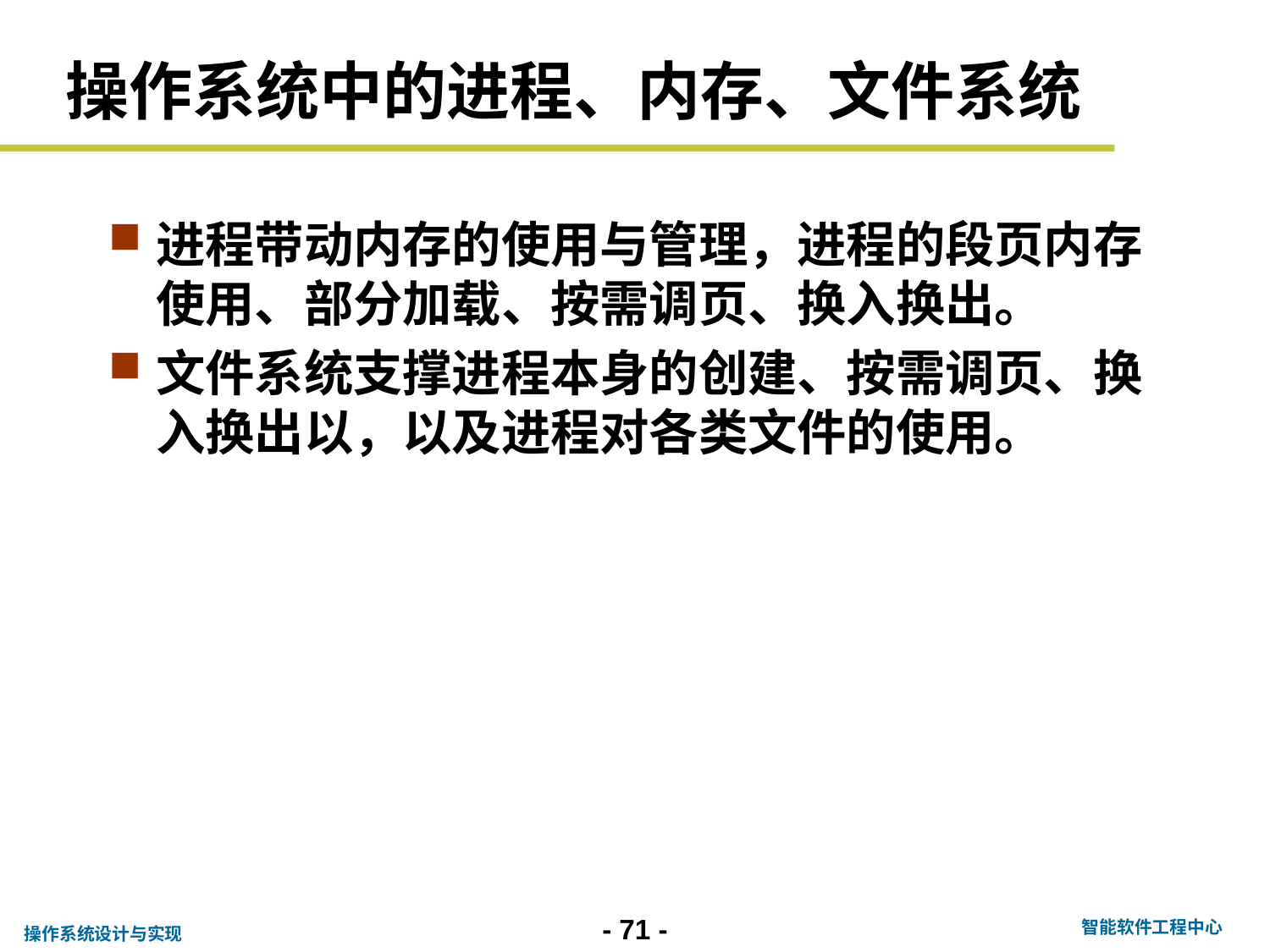

# 操作系统中的进程、内存、文件系统
进程带动内存的使用与管理，进程的段页内存使用、部分加载、按需调页、换入换出。
文件系统支撑进程本身的创建、按需调页、换入换出以，以及进程对各类文件的使用。